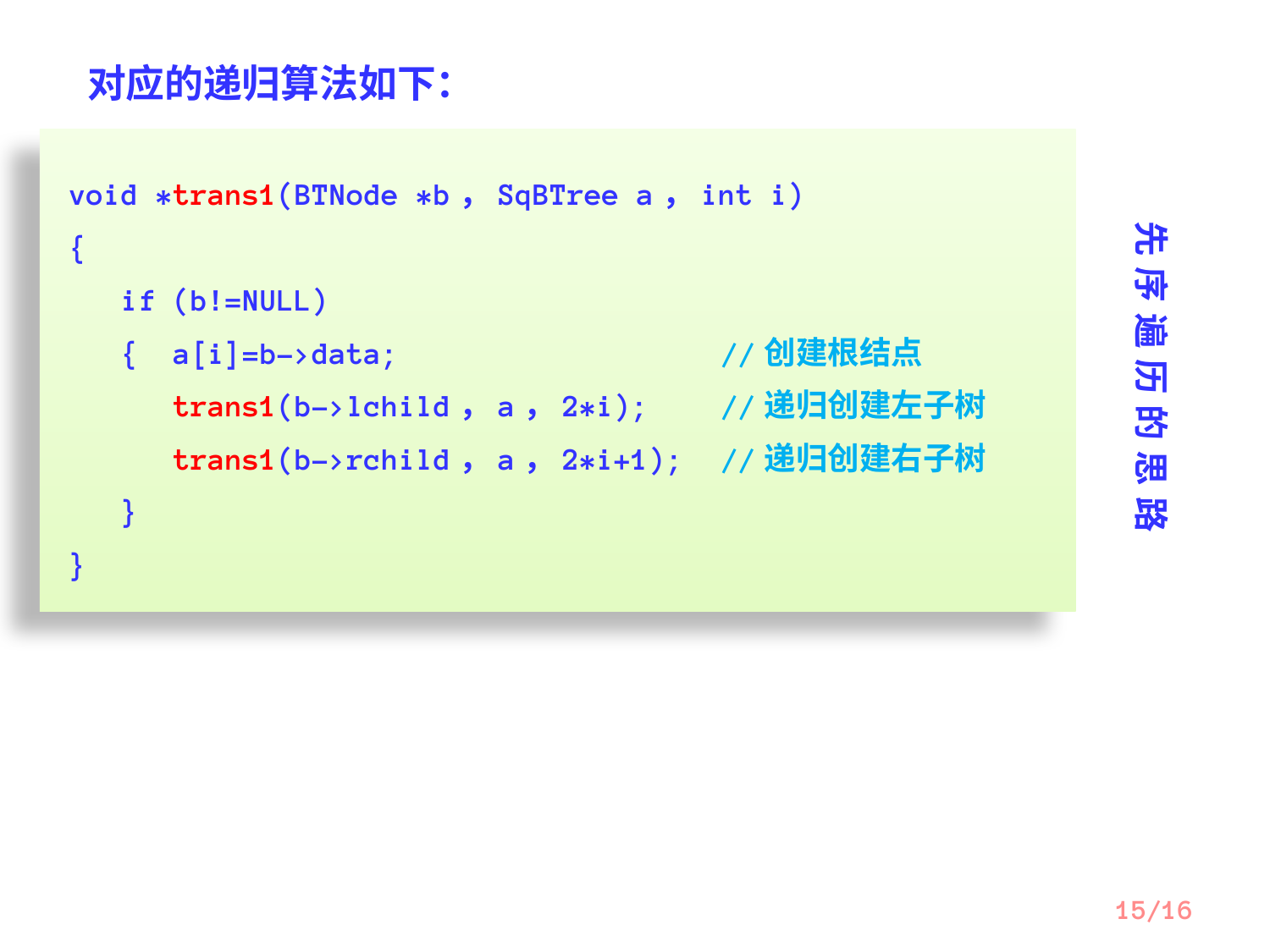

对应的递归算法如下：
void *trans1(BTNode *b，SqBTree a，int i)
{
   if (b!=NULL)
   {  a[i]=b->data;			 //创建根结点
      trans1(b->lchild，a，2*i);	 //递归创建左子树
      trans1(b->rchild，a，2*i+1);	 //递归创建右子树
   }
}
先序遍历的思路
15/16